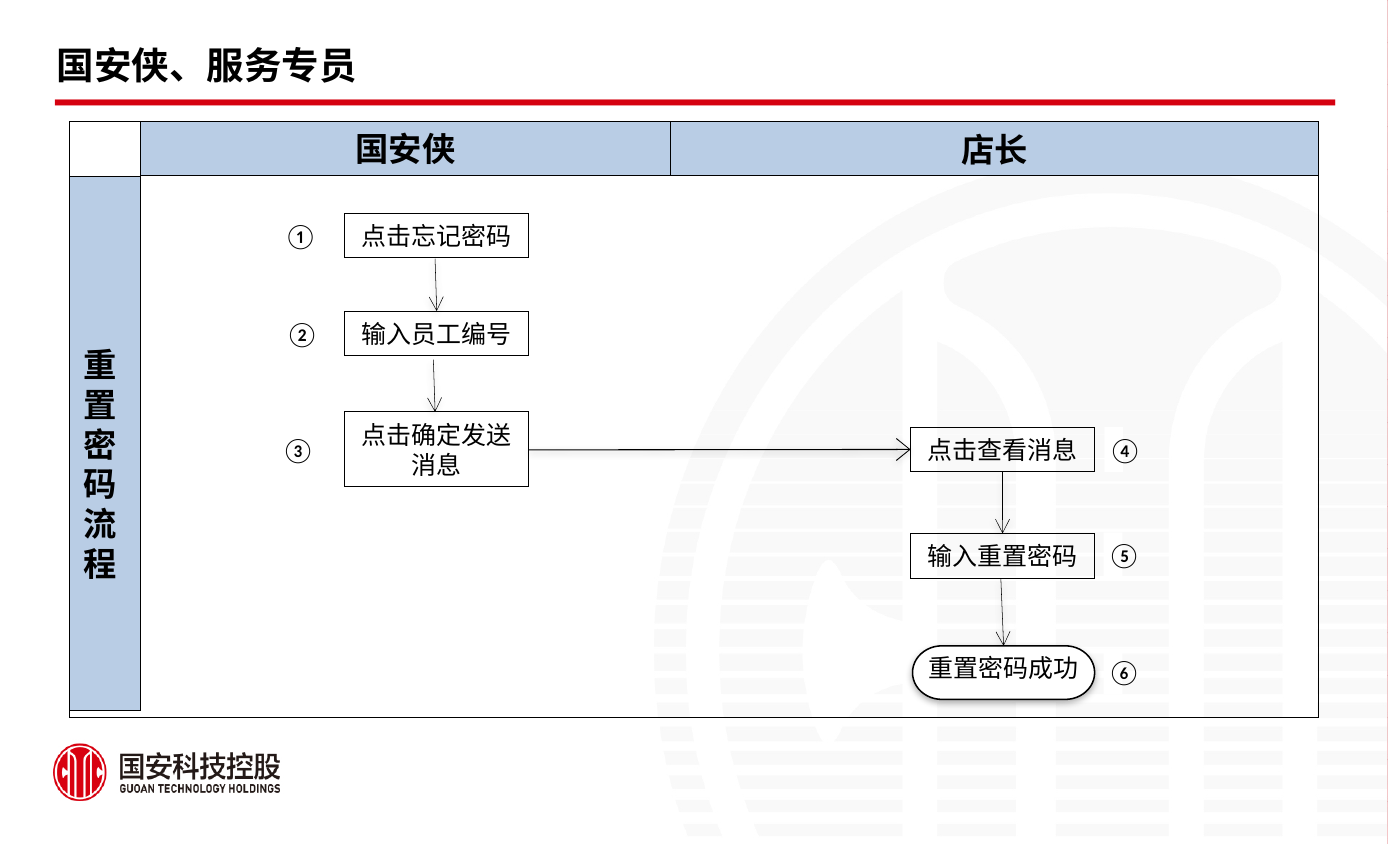

# 国安侠、服务专员
国安侠
店长

重置密码流程

①
点击忘记密码
②
输入员工编号
点击确定发送消息
③
点击查看消息
④

⑤
输入重置密码

⑥
重置密码成功